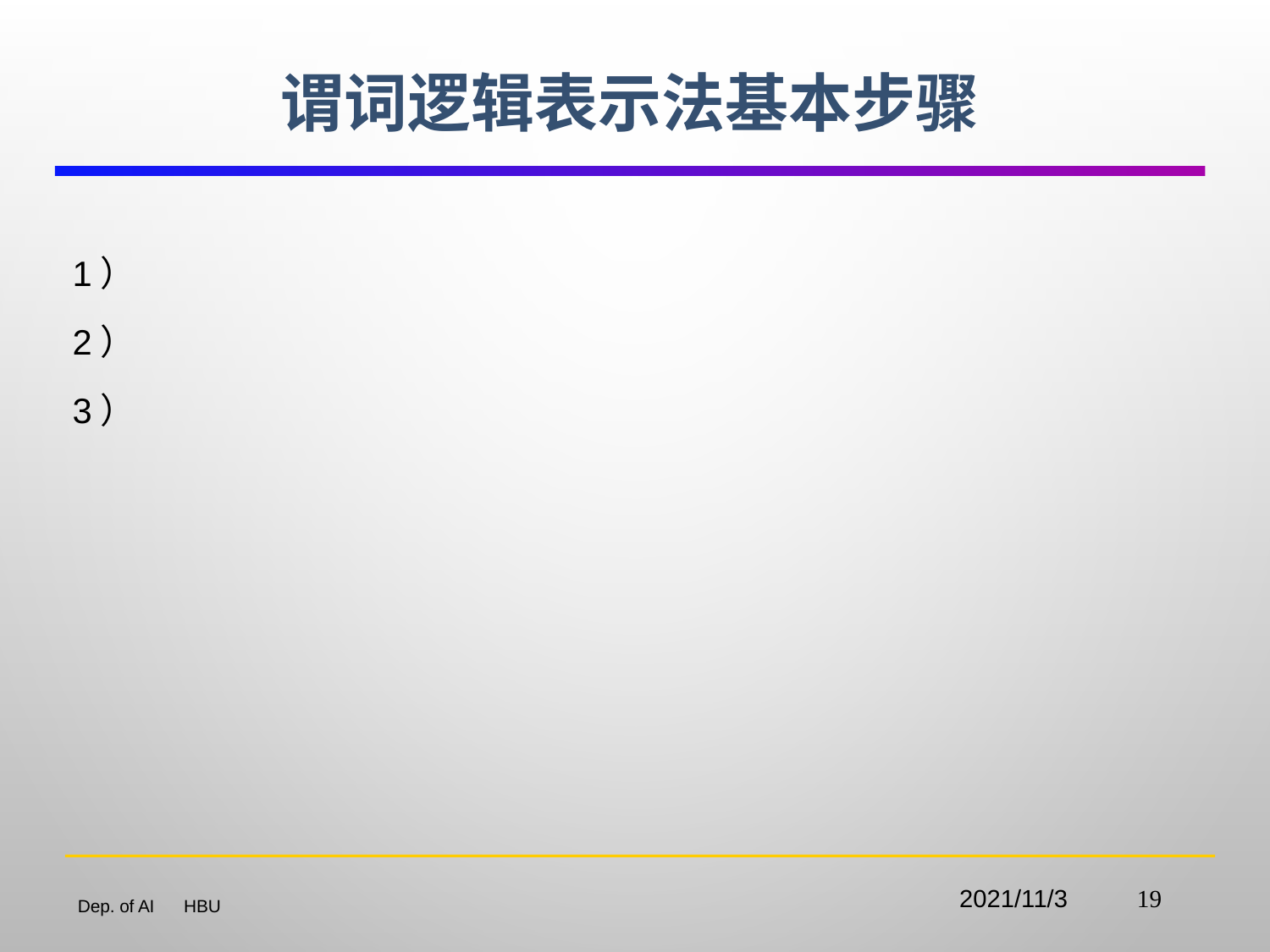

# 谓词逻辑表示法基本步骤
1）
2）
3）

19
2021/11/3
Dep. of AI      HBU